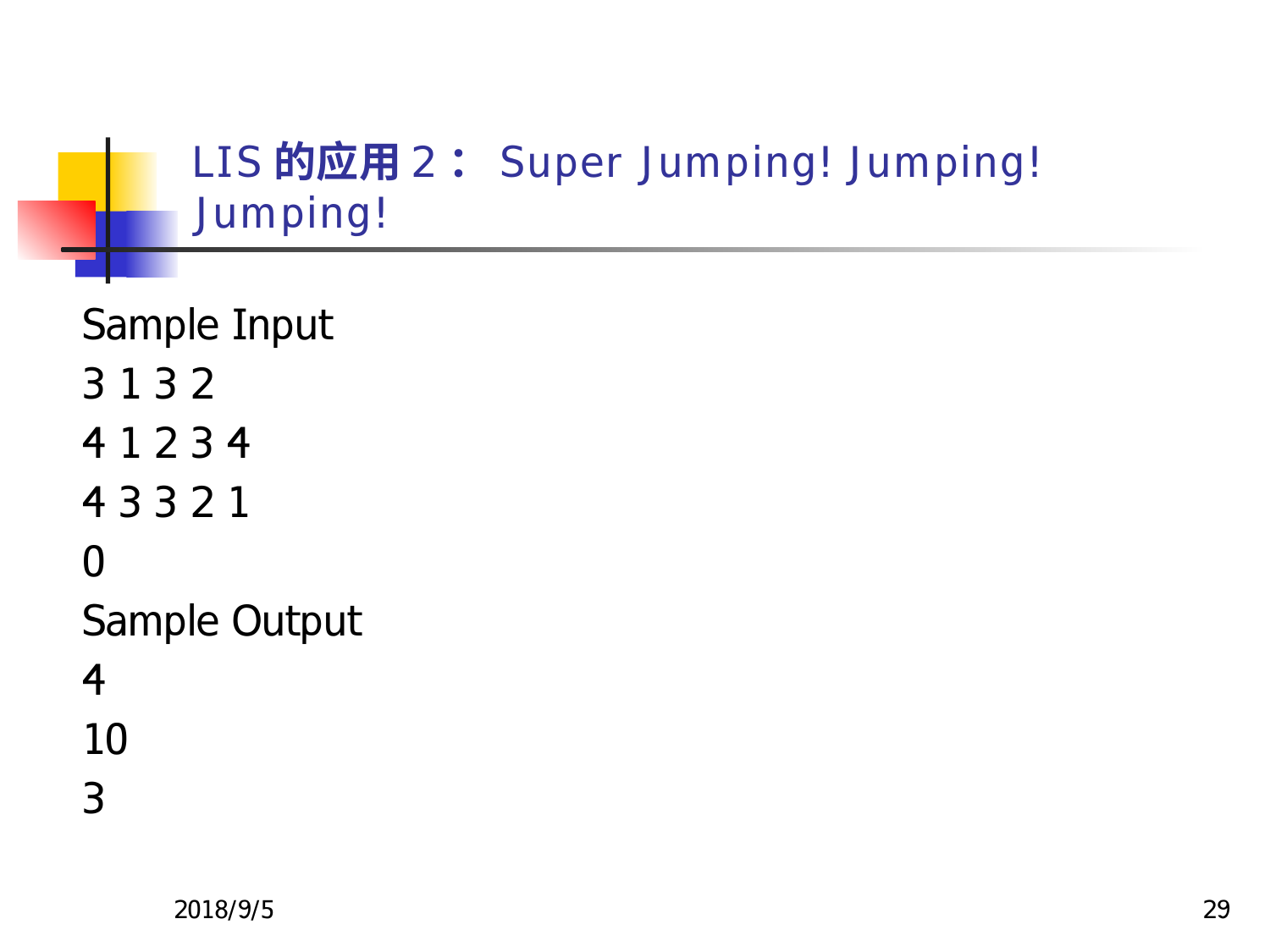

# LIS的应用2：Super Jumping! Jumping! Jumping!
Sample Input
3 1 3 2
4 1 2 3 4
4 3 3 2 1
0
Sample Output
4
10
3
2018/9/5
29